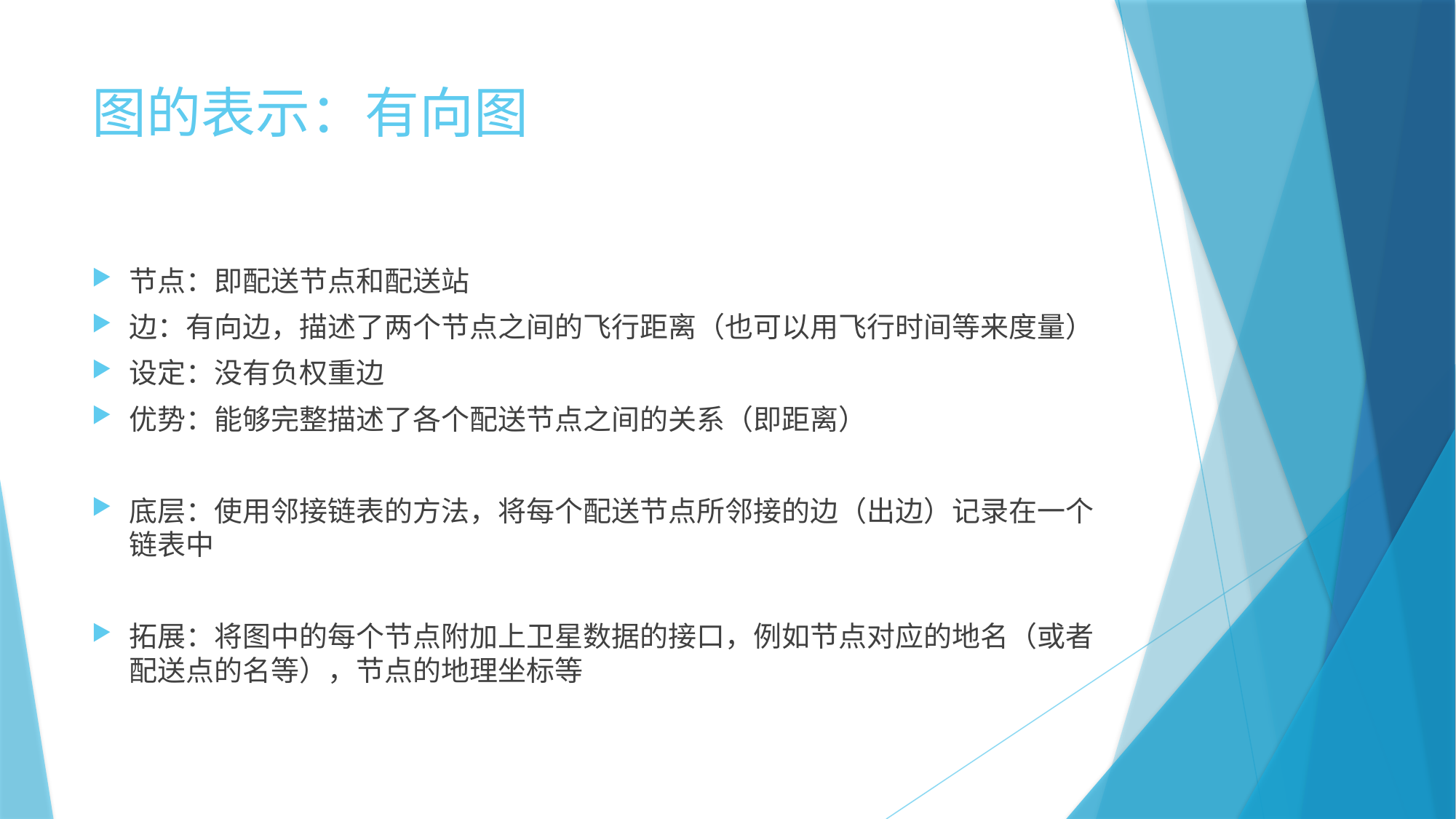

# 图的表示：有向图
节点：即配送节点和配送站
边：有向边，描述了两个节点之间的飞行距离（也可以用飞行时间等来度量）
设定：没有负权重边
优势：能够完整描述了各个配送节点之间的关系（即距离）

底层：使用邻接链表的方法，将每个配送节点所邻接的边（出边）记录在一个链表中

拓展：将图中的每个节点附加上卫星数据的接口，例如节点对应的地名（或者配送点的名等），节点的地理坐标等